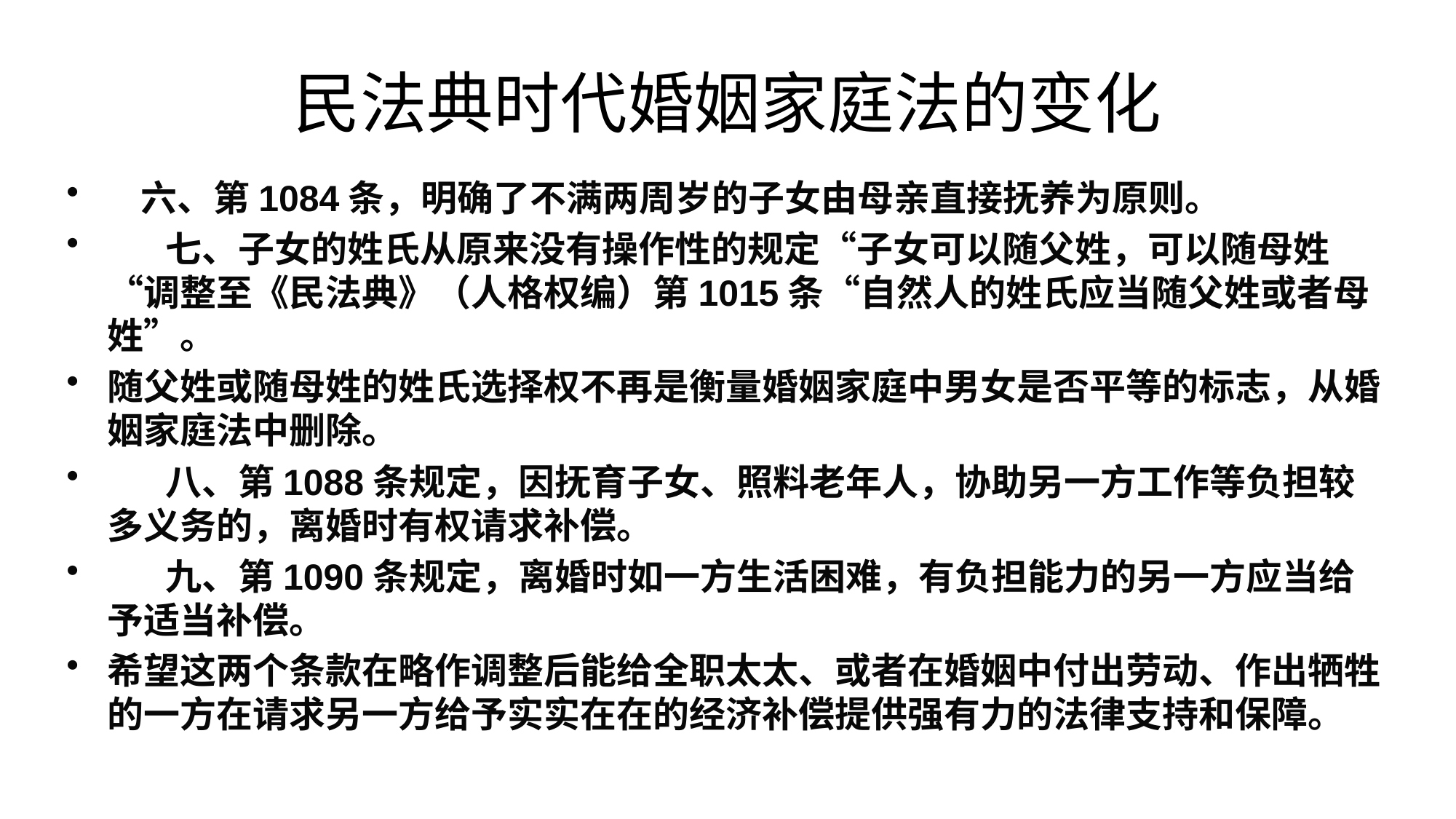

# 民法典时代婚姻家庭法的变化
   六、第1084条，明确了不满两周岁的子女由母亲直接抚养为原则。
      七、子女的姓氏从原来没有操作性的规定“子女可以随父姓，可以随母姓“调整至《民法典》（人格权编）第1015条“自然人的姓氏应当随父姓或者母姓”。
随父姓或随母姓的姓氏选择权不再是衡量婚姻家庭中男女是否平等的标志，从婚姻家庭法中删除。
      八、第1088条规定，因抚育子女、照料老年人，协助另一方工作等负担较多义务的，离婚时有权请求补偿。
      九、第1090条规定，离婚时如一方生活困难，有负担能力的另一方应当给予适当补偿。
希望这两个条款在略作调整后能给全职太太、或者在婚姻中付出劳动、作出牺牲的一方在请求另一方给予实实在在的经济补偿提供强有力的法律支持和保障。